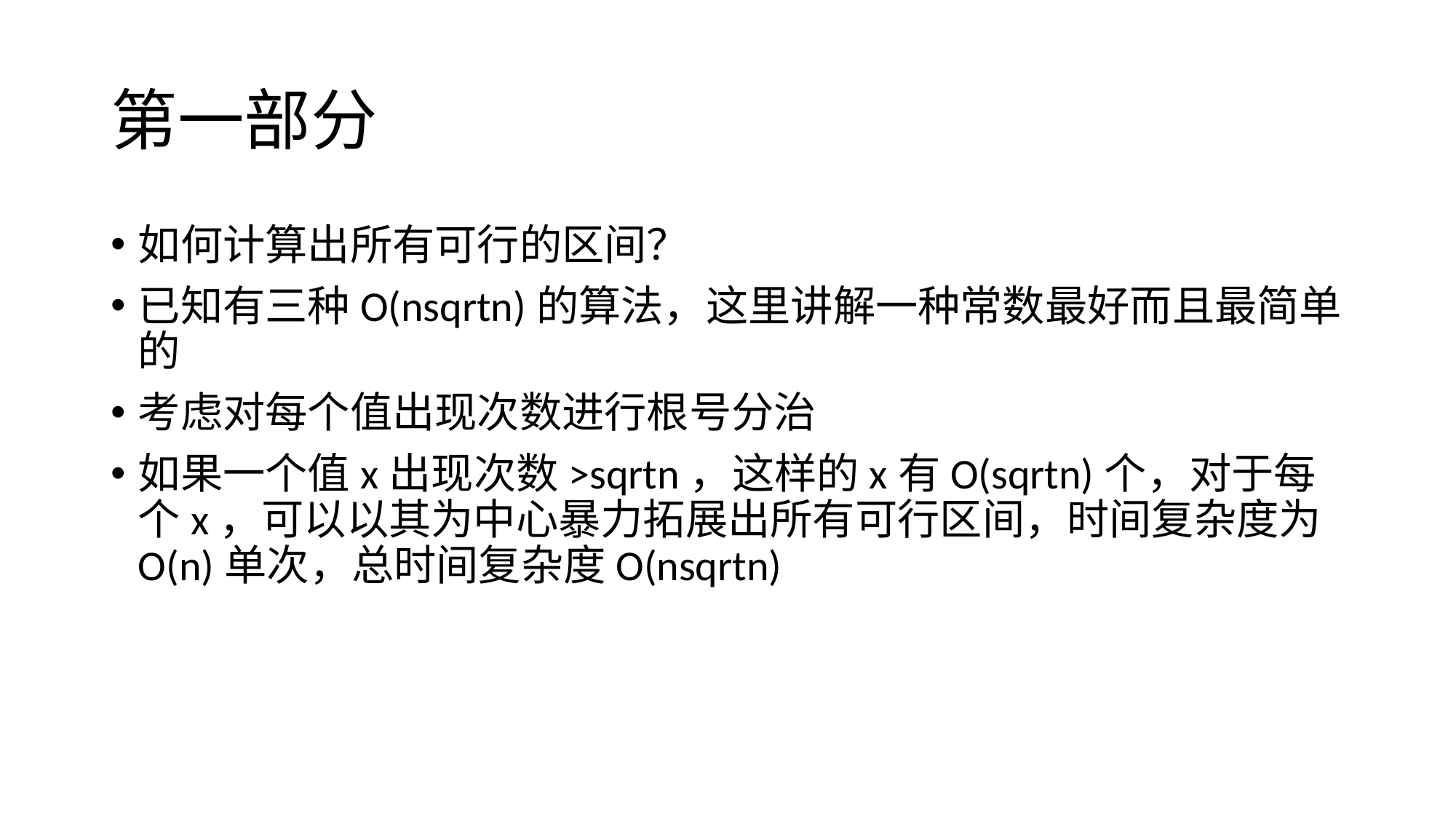

# 第一部分
如何计算出所有可行的区间？
已知有三种O(nsqrtn)的算法，这里讲解一种常数最好而且最简单的
考虑对每个值出现次数进行根号分治
如果一个值x出现次数>sqrtn，这样的x有O(sqrtn)个，对于每个x，可以以其为中心暴力拓展出所有可行区间，时间复杂度为O(n)单次，总时间复杂度O(nsqrtn)